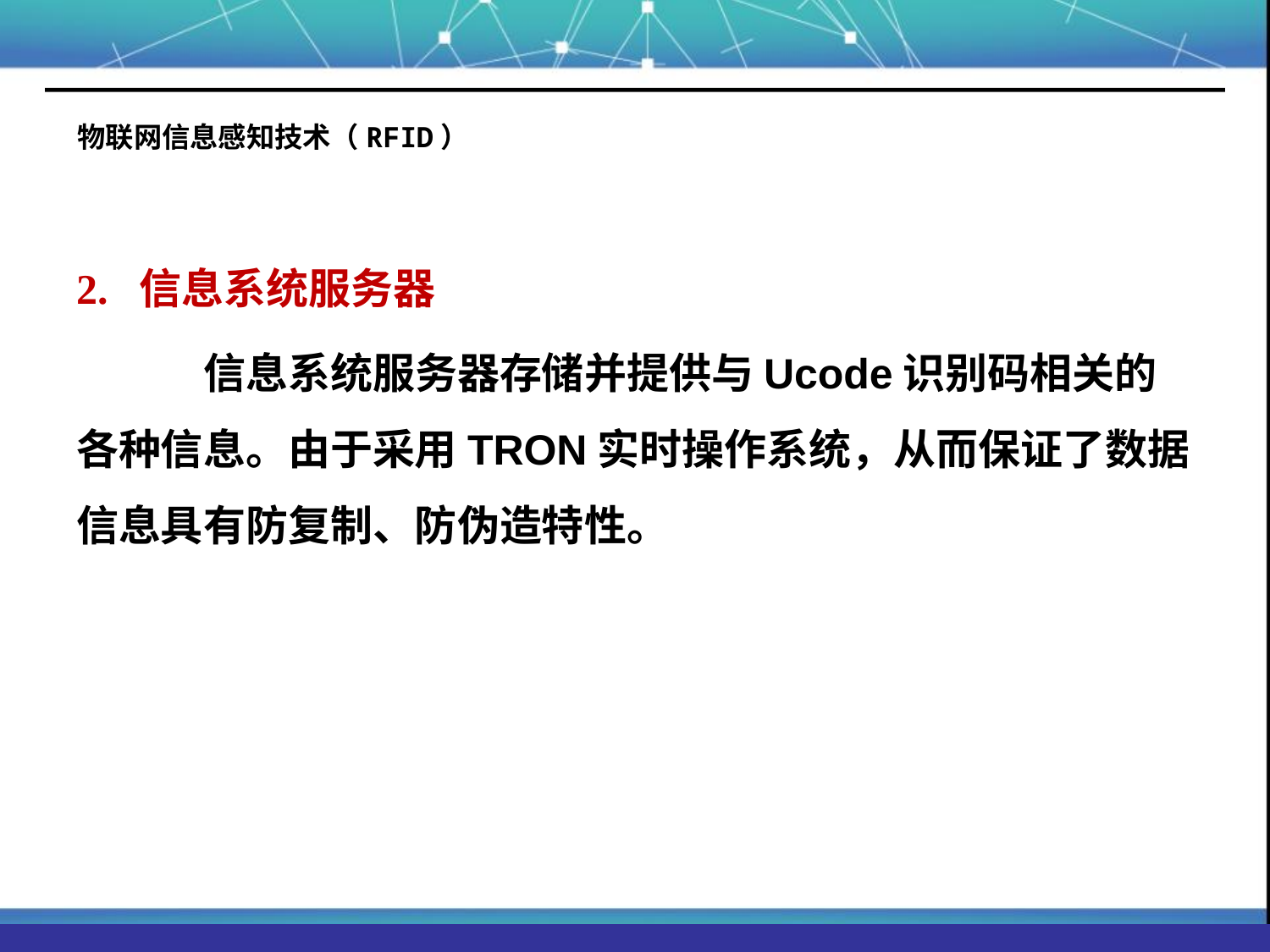

# 物联网信息感知技术（RFID）

2.  信息系统服务器
	信息系统服务器存储并提供与Ucode识别码相关的各种信息。由于采用TRON实时操作系统，从而保证了数据信息具有防复制、防伪造特性。